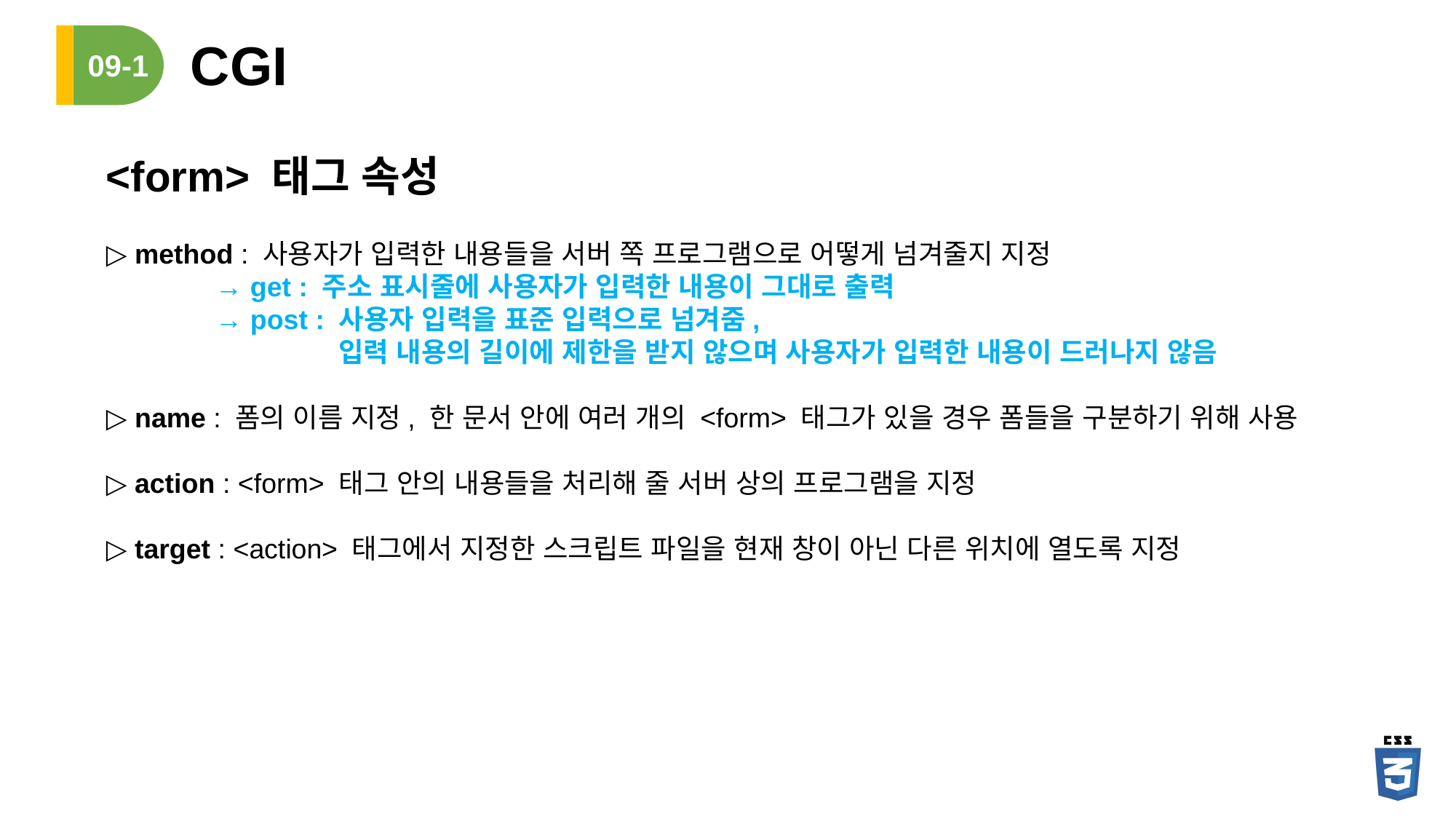

# CGI
09-1
<form> 태그 속성

▷ method : 사용자가 입력한 내용들을 서버 쪽 프로그램으로 어떻게 넘겨줄지 지정
	→ get : 주소 표시줄에 사용자가 입력한 내용이 그대로 출력
	→ post : 사용자 입력을 표준 입력으로 넘겨줌,
		 입력 내용의 길이에 제한을 받지 않으며 사용자가 입력한 내용이 드러나지 않음

▷ name : 폼의 이름 지정, 한 문서 안에 여러 개의 <form> 태그가 있을 경우 폼들을 구분하기 위해 사용

▷ action : <form> 태그 안의 내용들을 처리해 줄 서버 상의 프로그램을 지정

▷ target : <action> 태그에서 지정한 스크립트 파일을 현재 창이 아닌 다른 위치에 열도록 지정